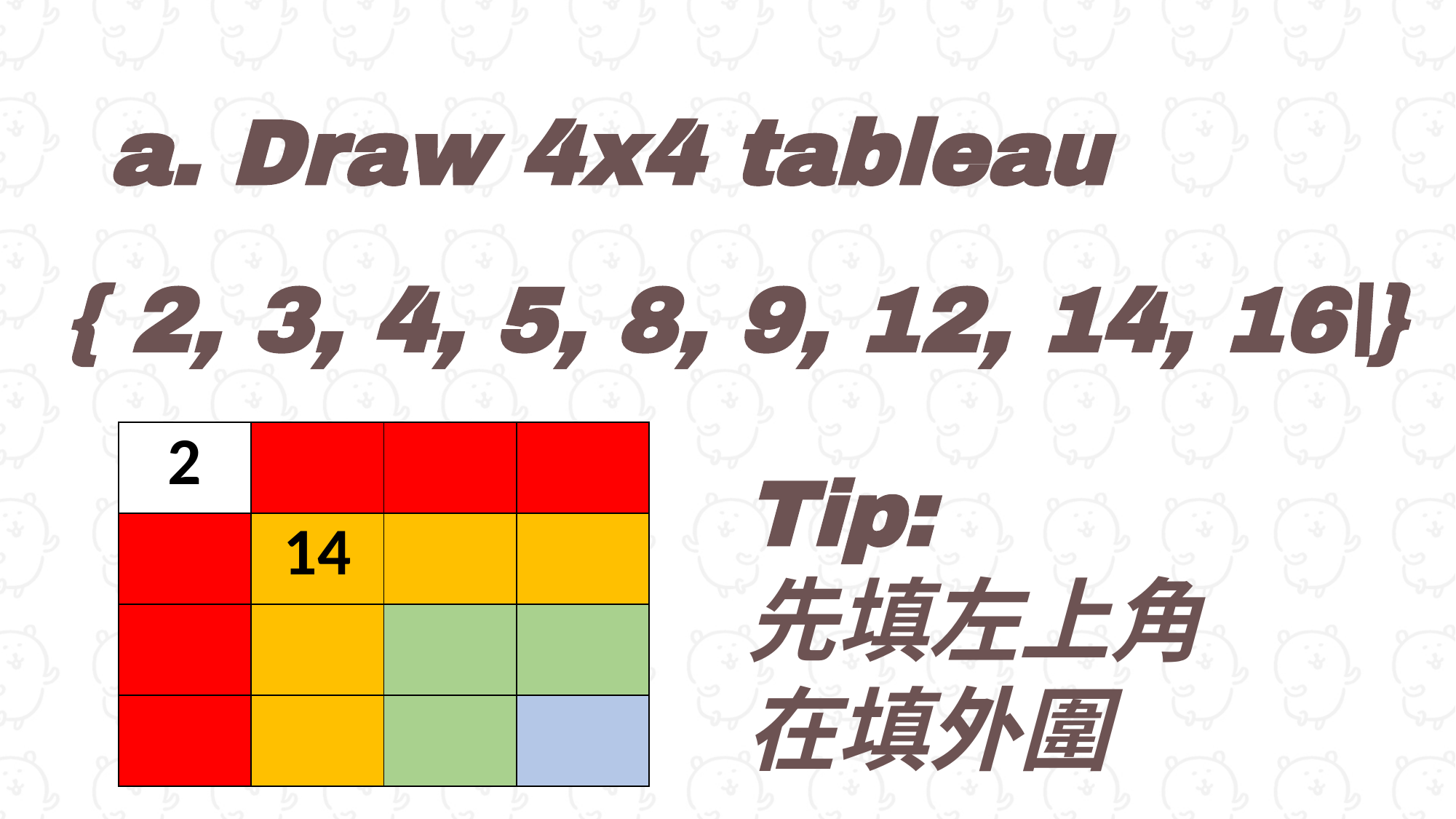

a. Draw 4x4 tableau
{ 2, 3, 4, 5, 8, 9, 12, 14, 16\}
| 2 |  |  |  |
| --- | --- | --- | --- |
|  | 14 |  |  |
|  |  |  |  |
|  |  |  |  |
Tip:
先填左上角
在填外圍